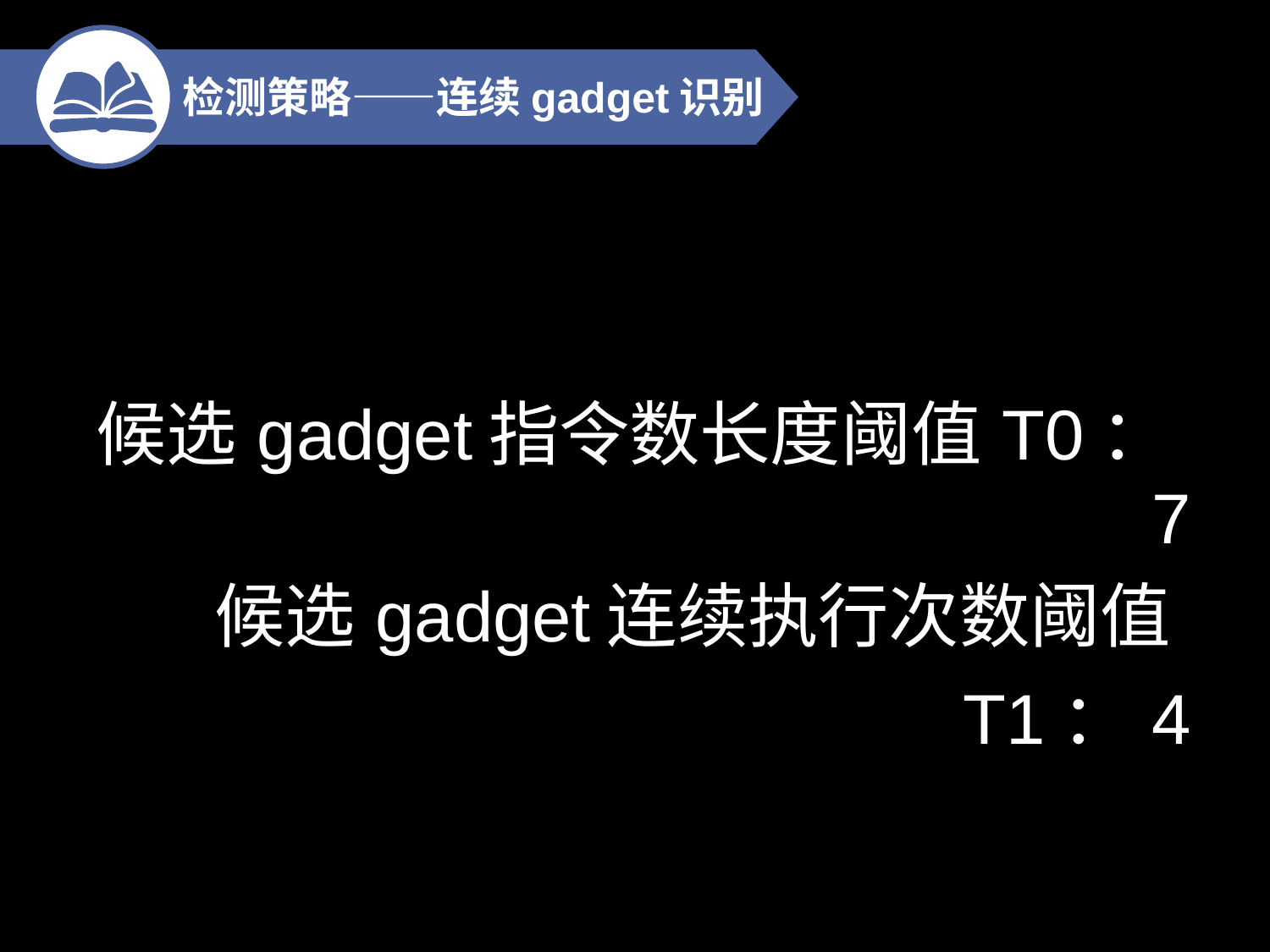

检测策略——连续gadget识别
| 候选gadget指令数长度阈值T0：7 |
| --- |
| 候选gadget连续执行次数阈值T1：4 |